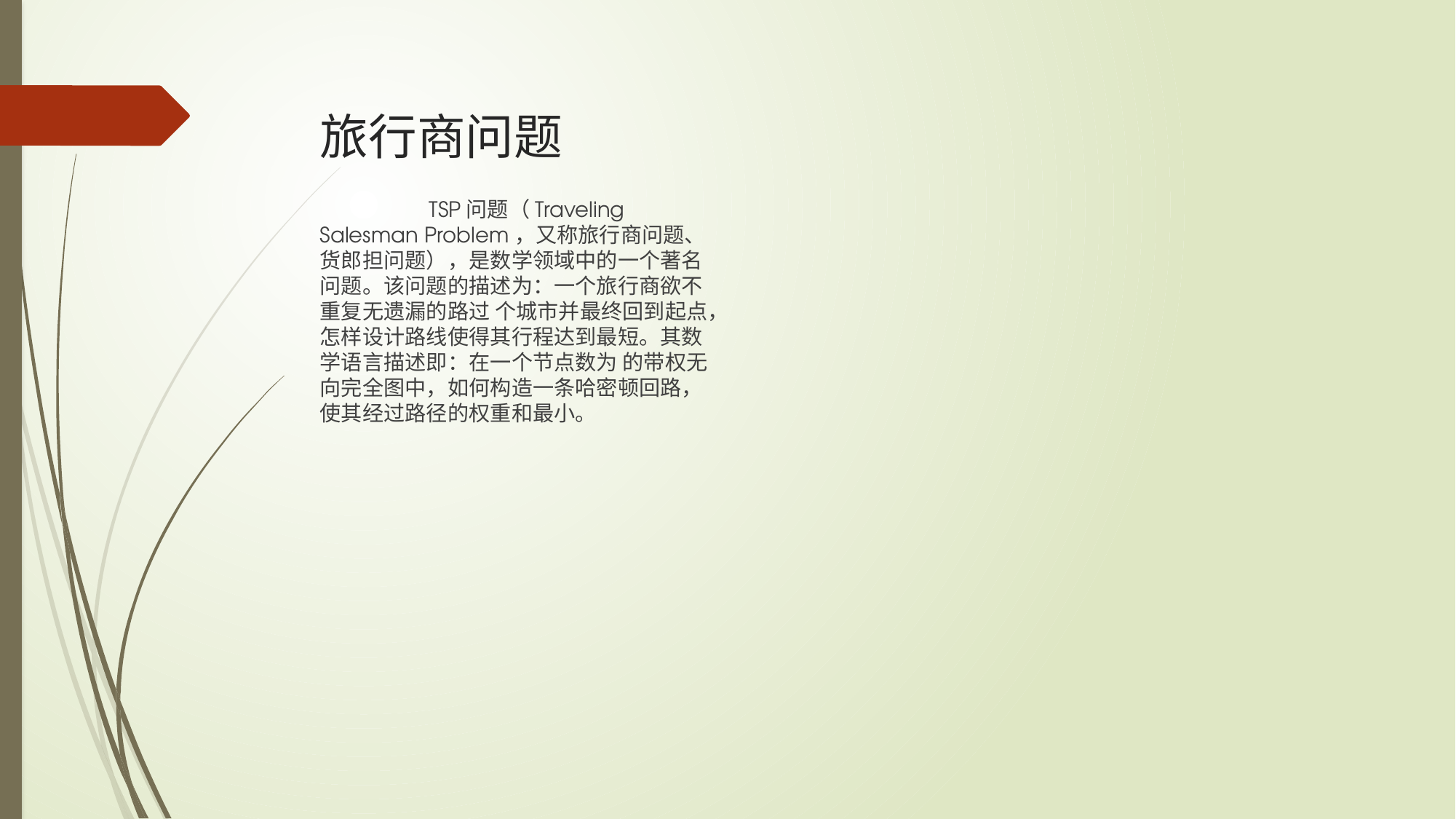

# 旅行商问题

	TSP问题（Traveling Salesman Problem，又称旅行商问题、货郎担问题），是数学领域中的一个著名问题。该问题的描述为：一个旅行商欲不重复无遗漏的路过 个城市并最终回到起点，怎样设计路线使得其行程达到最短。其数学语言描述即：在一个节点数为 的带权无向完全图中，如何构造一条哈密顿回路，使其经过路径的权重和最小。